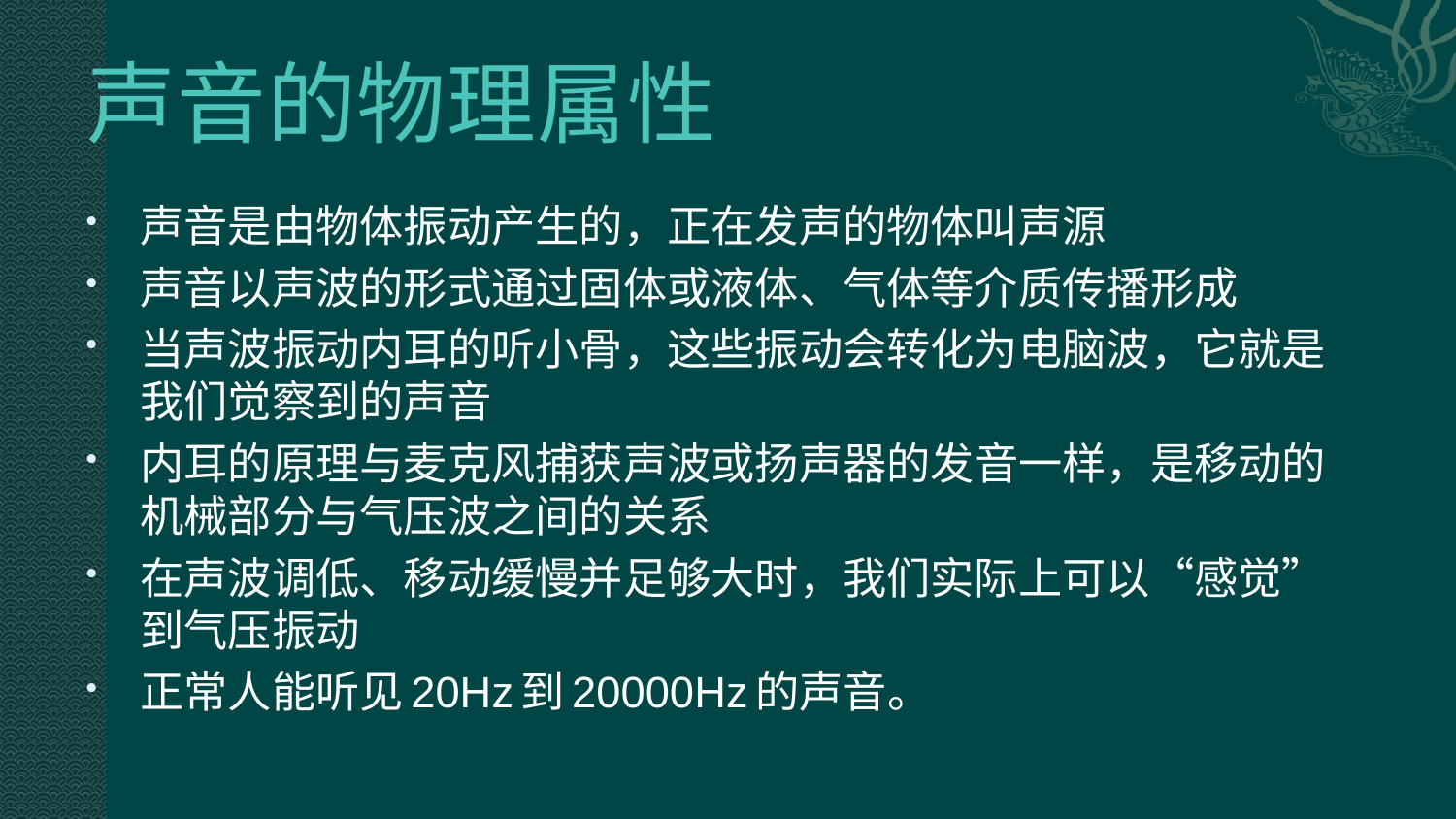

# 声音的物理属性
声音是由物体振动产生的，正在发声的物体叫声源
声音以声波的形式通过固体或液体、气体等介质传播形成
当声波振动内耳的听小骨，这些振动会转化为电脑波，它就是我们觉察到的声音
内耳的原理与麦克风捕获声波或扬声器的发音一样，是移动的机械部分与气压波之间的关系
在声波调低、移动缓慢并足够大时，我们实际上可以“感觉”到气压振动
正常人能听见20Hz到20000Hz的声音。